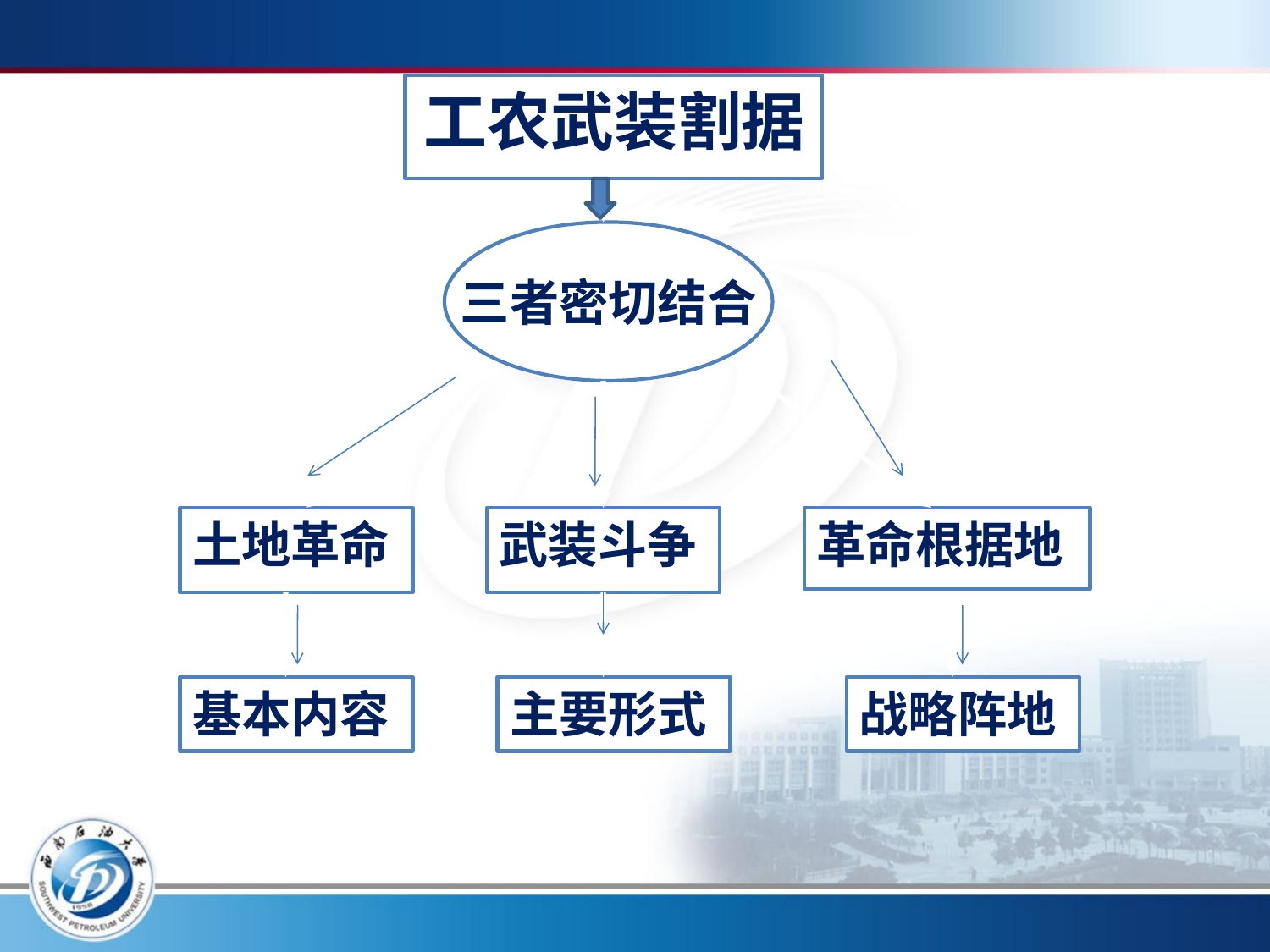

工农武装割据

三者密切结合

土地革命
武装斗争
革命根据地

基本内容
主要形式
战略阵地